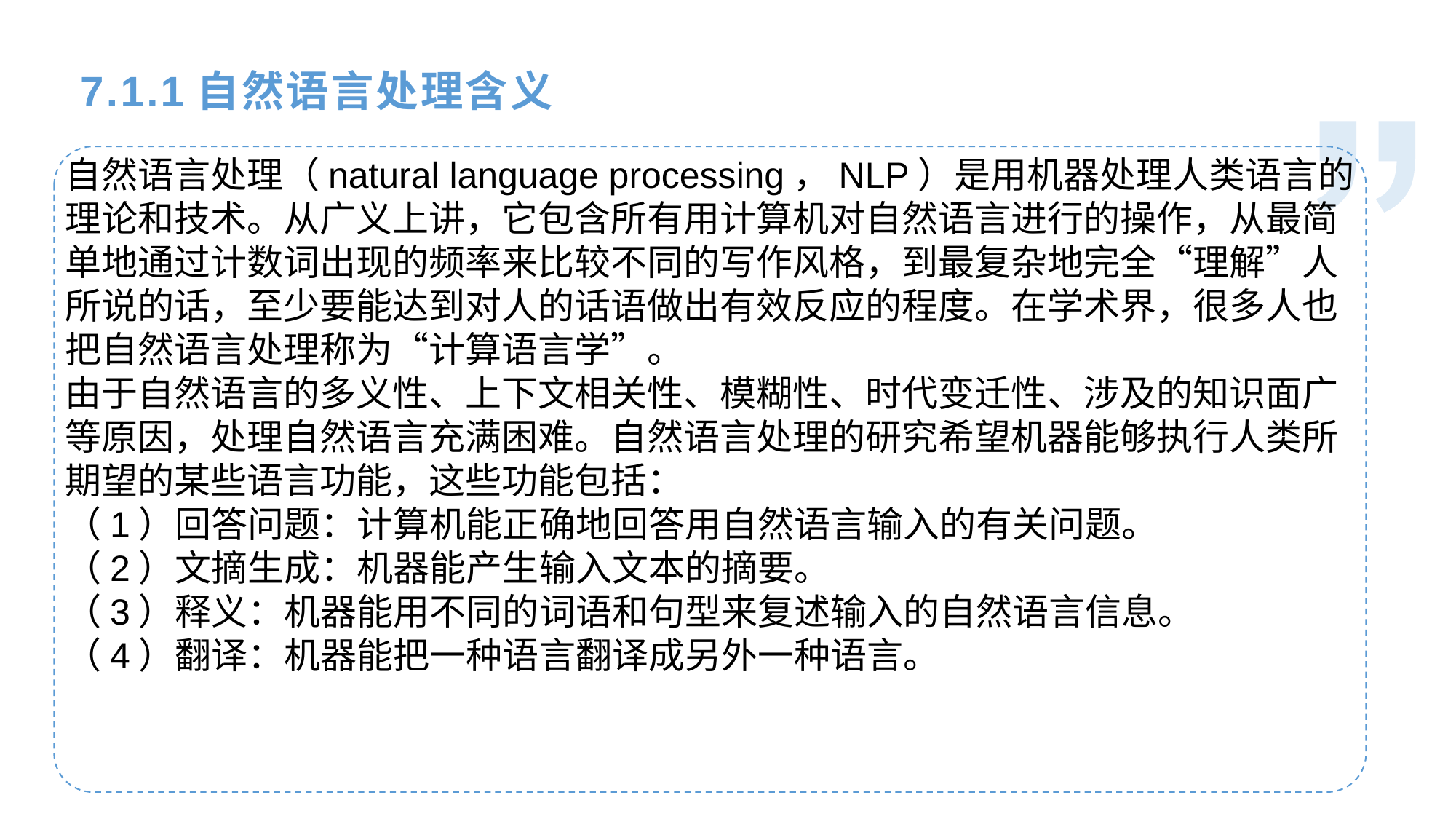

人工智能基础
7.1.1自然语言处理含义

自然语言处理（natural language processing，NLP）是用机器处理人类语言的理论和技术。从广义上讲，它包含所有用计算机对自然语言进行的操作，从最简单地通过计数词出现的频率来比较不同的写作风格，到最复杂地完全“理解”人所说的话，至少要能达到对人的话语做出有效反应的程度。在学术界，很多人也把自然语言处理称为“计算语言学”。
由于自然语言的多义性、上下文相关性、模糊性、时代变迁性、涉及的知识面广等原因，处理自然语言充满困难。自然语言处理的研究希望机器能够执行人类所期望的某些语言功能，这些功能包括：
（1）回答问题：计算机能正确地回答用自然语言输入的有关问题。
（2）文摘生成：机器能产生输入文本的摘要。
（3）释义：机器能用不同的词语和句型来复述输入的自然语言信息。
（4）翻译：机器能把一种语言翻译成另外一种语言。